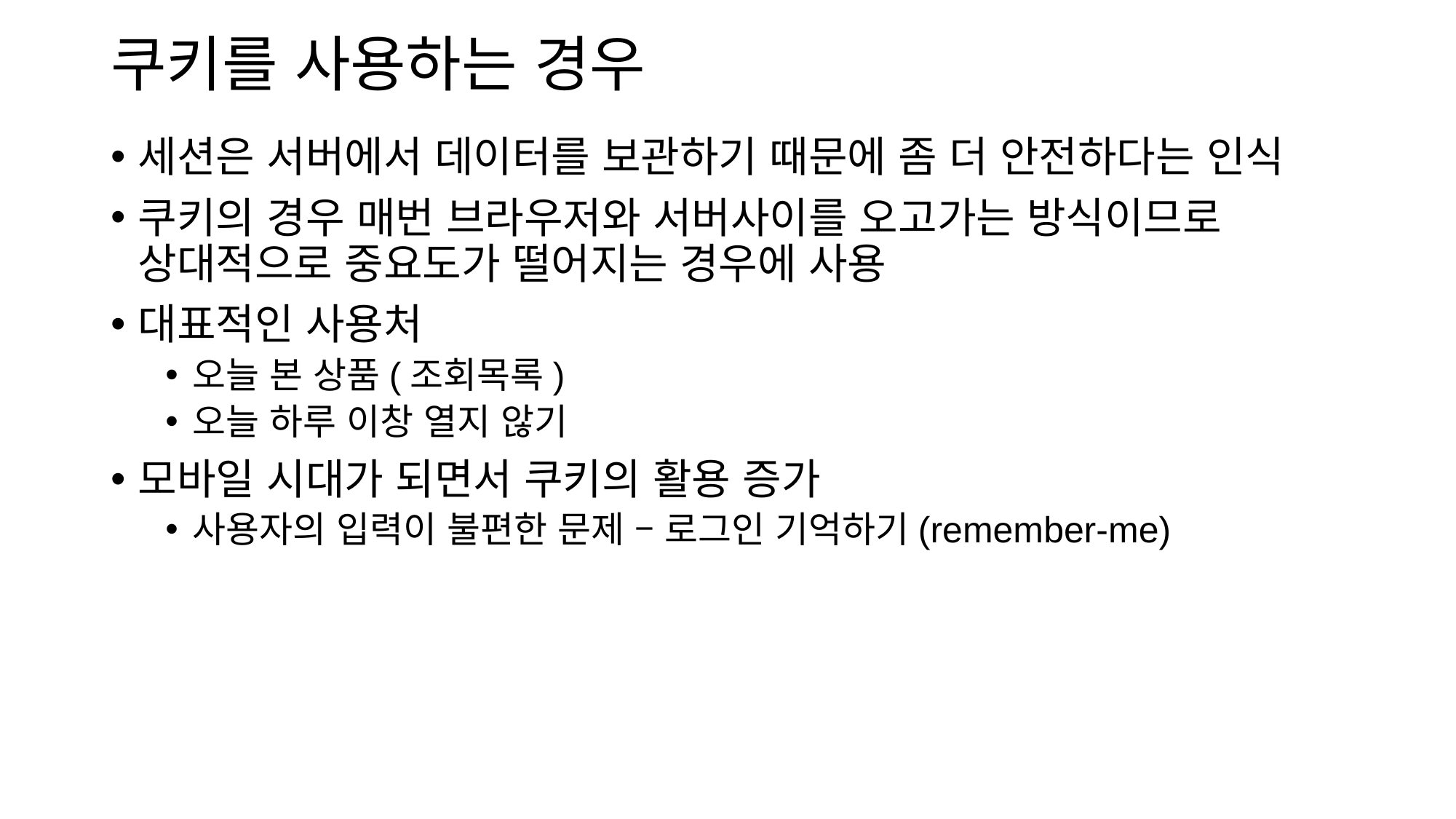

# 쿠키를 사용하는 경우
세션은 서버에서 데이터를 보관하기 때문에 좀 더 안전하다는 인식
쿠키의 경우 매번 브라우저와 서버사이를 오고가는 방식이므로 상대적으로 중요도가 떨어지는 경우에 사용
대표적인 사용처
오늘 본 상품(조회목록)
오늘 하루 이창 열지 않기
모바일 시대가 되면서 쿠키의 활용 증가
사용자의 입력이 불편한 문제 – 로그인 기억하기(remember-me)